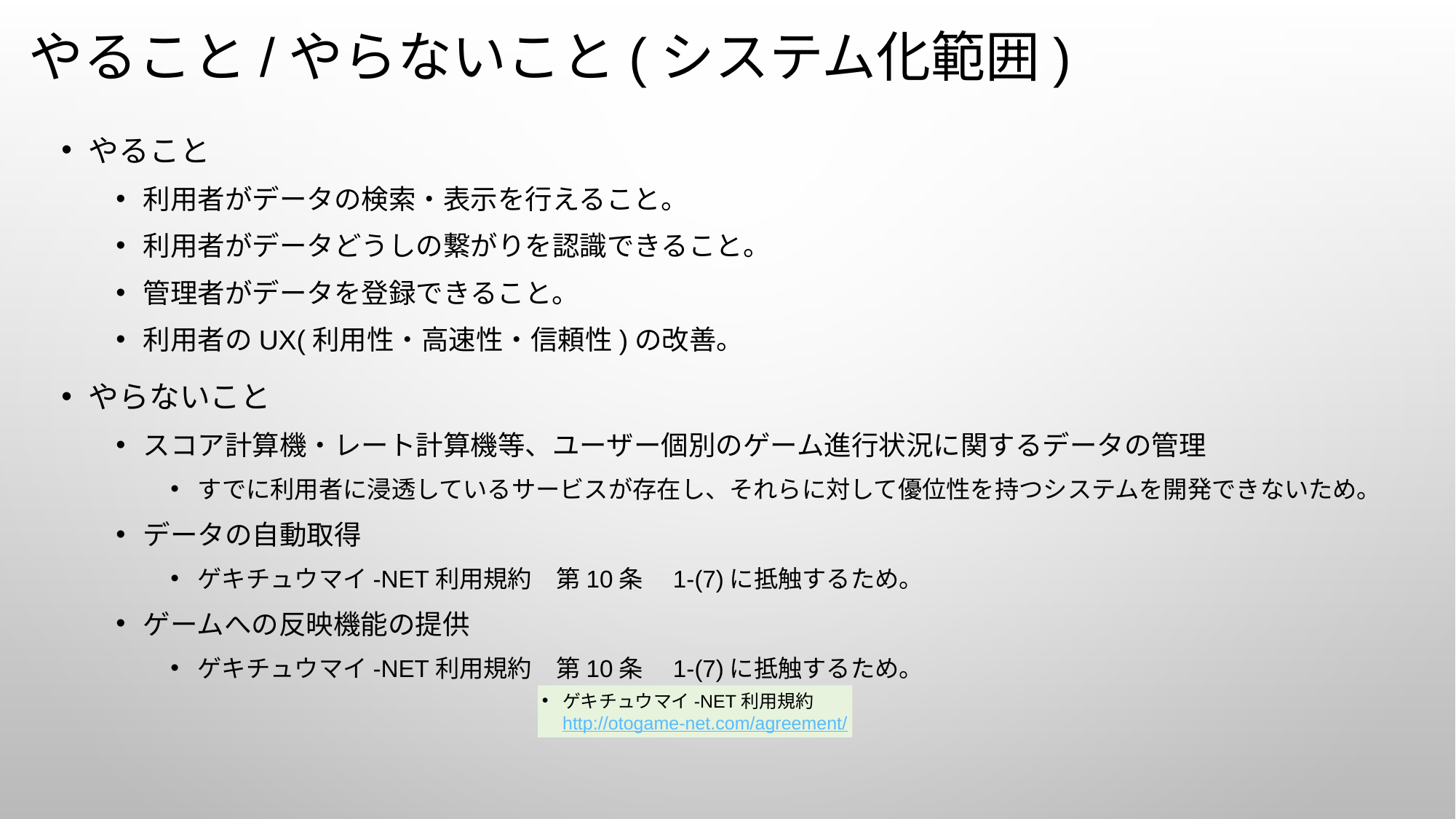

# やること/やらないこと(システム化範囲)
やること
利用者がデータの検索・表示を行えること。
利用者がデータどうしの繋がりを認識できること。
管理者がデータを登録できること。
利用者のUX(利用性・高速性・信頼性)の改善。
やらないこと
スコア計算機・レート計算機等、ユーザー個別のゲーム進行状況に関するデータの管理
すでに利用者に浸透しているサービスが存在し、それらに対して優位性を持つシステムを開発できないため。
データの自動取得
ゲキチュウマイ-NET利用規約　第10条　1-(7)に抵触するため。
ゲームへの反映機能の提供
ゲキチュウマイ-NET利用規約　第10条　1-(7)に抵触するため。
ゲキチュウマイ-NET利用規約
http://otogame-net.com/agreement/